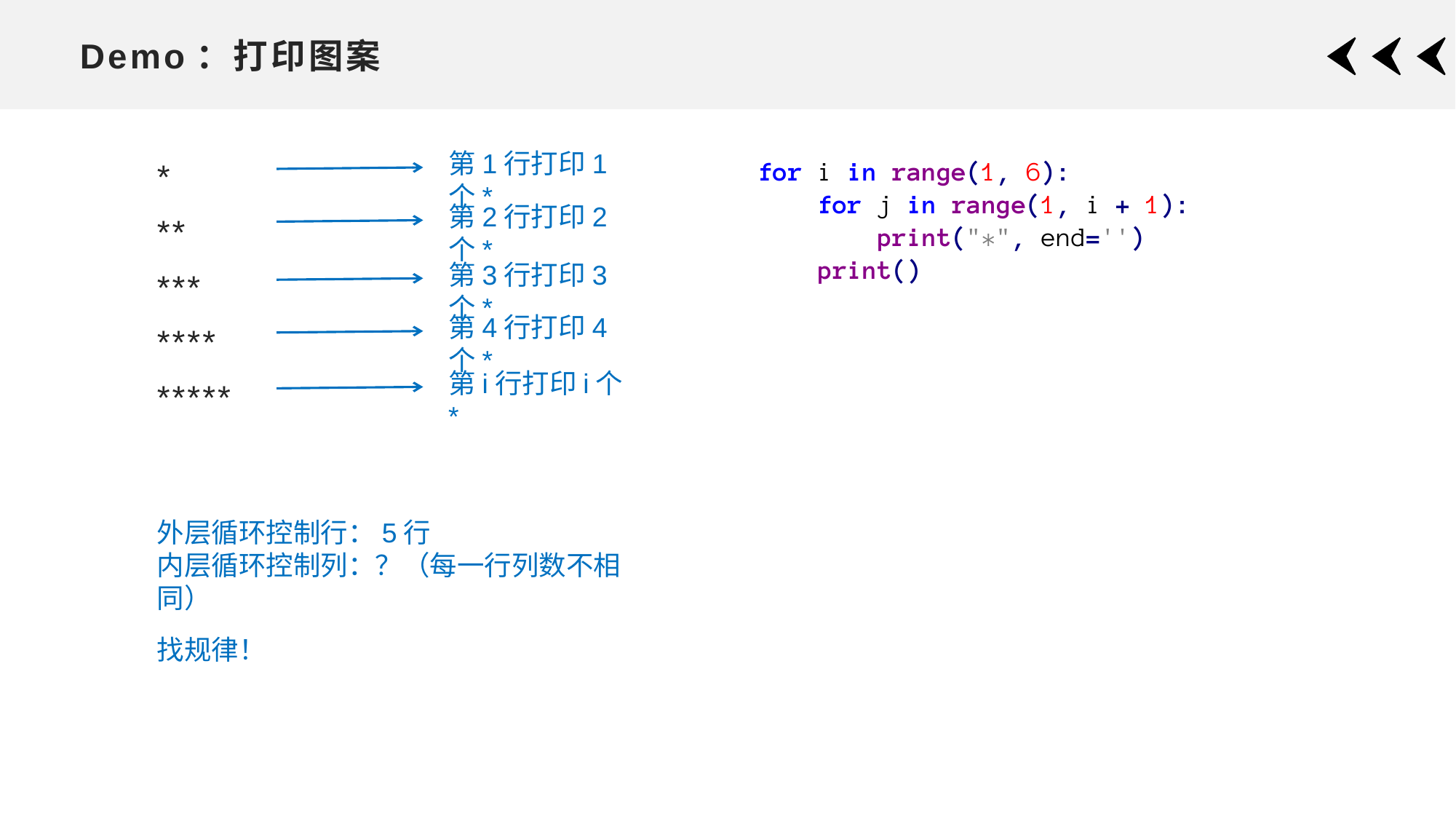

# Demo：打印图案
第1行打印1个*
for i in range(1, 6):
    for j in range(1, i + 1):
        print("*", end='')
    print()
*
**
***
****
*****
第2行打印2个*
第3行打印3个*
第4行打印4个*
第i行打印i个*
外层循环控制行：5行
内层循环控制列：？（每一行列数不相同）
找规律！